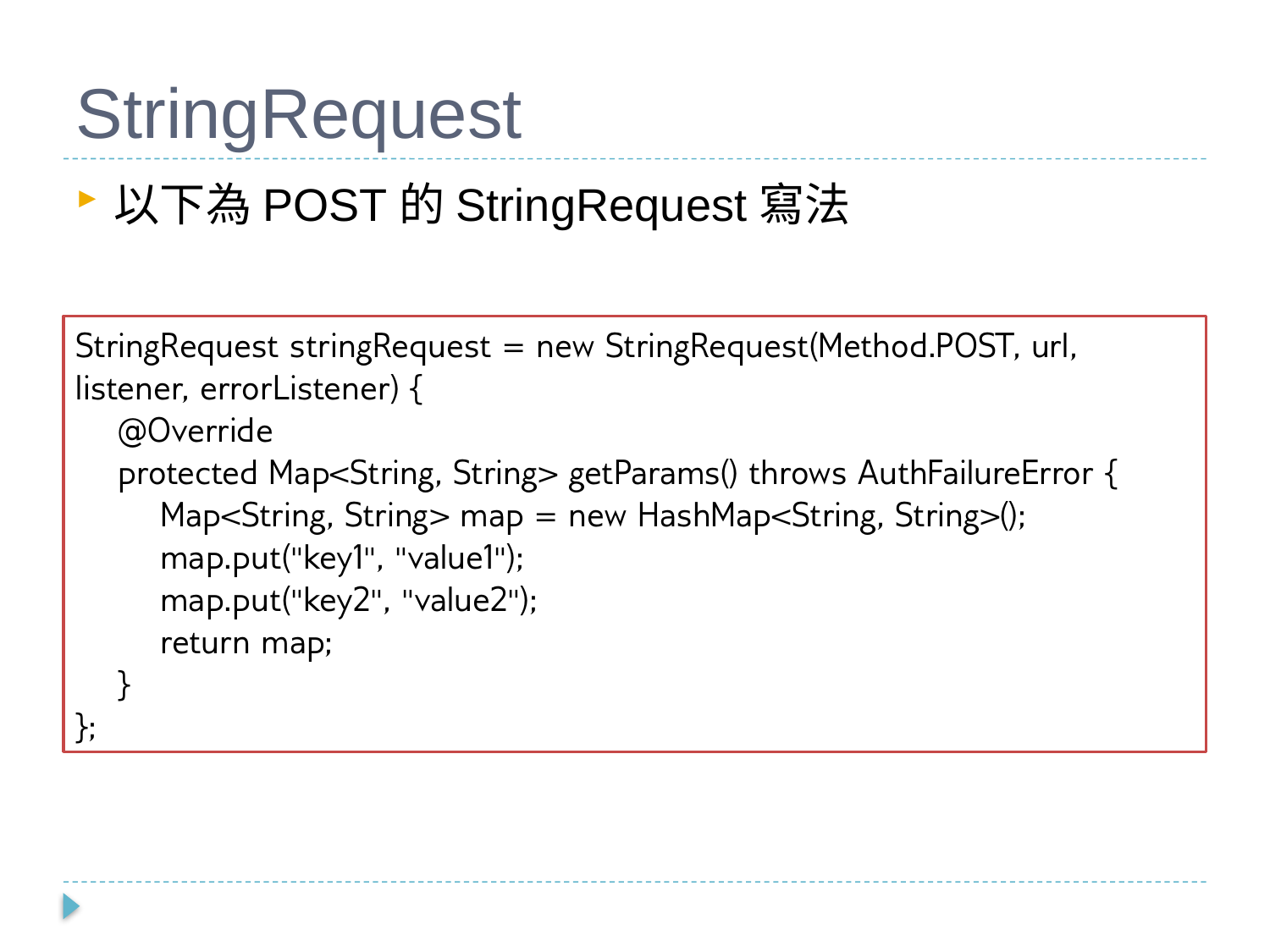

# StringRequest
以下為POST的StringRequest寫法

StringRequest stringRequest = new StringRequest(Method.POST, url,  listener, errorListener) {
    @Override
    protected Map<String, String> getParams() throws AuthFailureError {
        Map<String, String> map = new HashMap<String, String>();
        map.put("key1", "value1");
        map.put("key2", "value2");
        return map;
    }
};